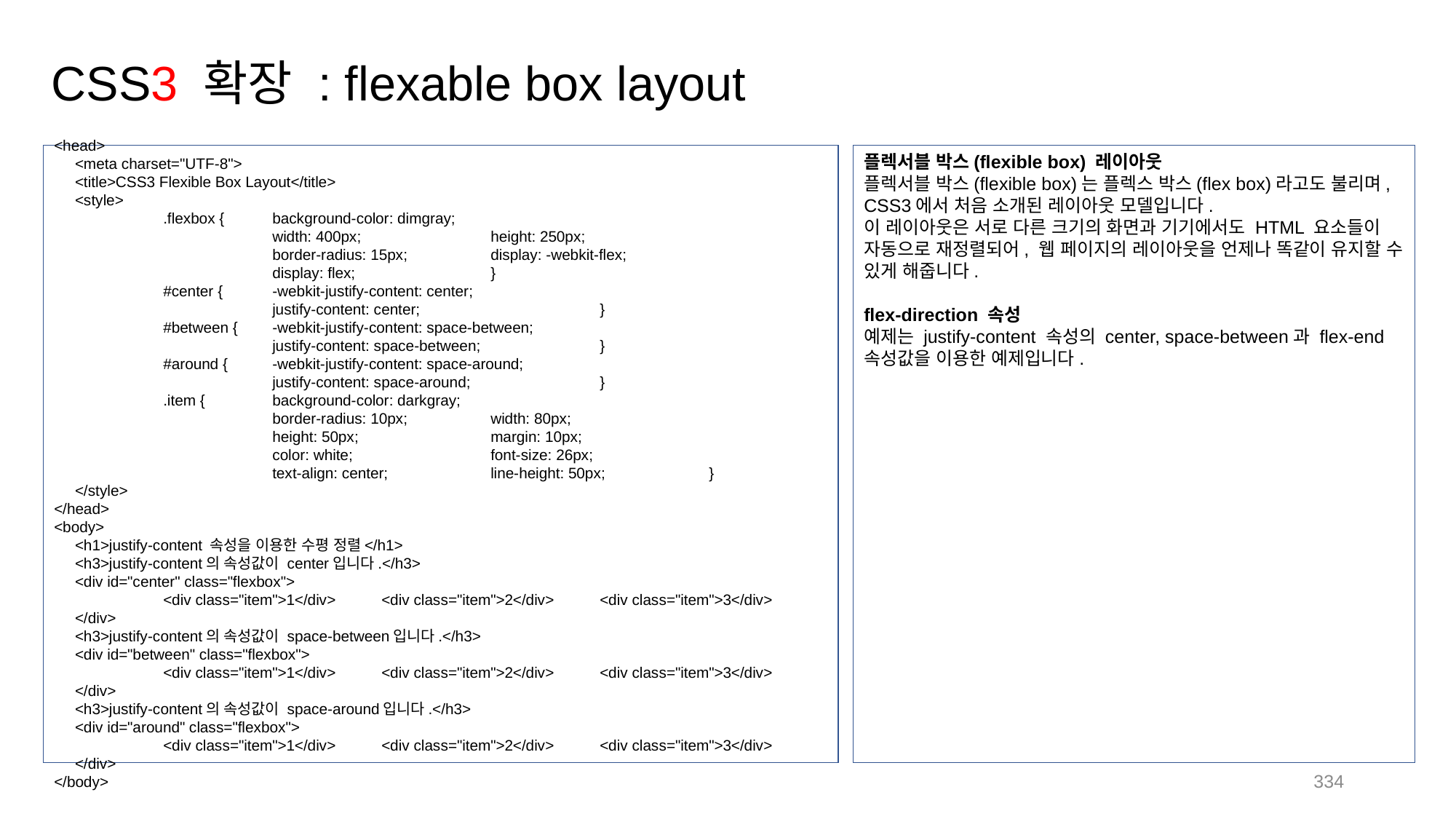

# CSS3 확장 : flexable box layout

<head>
     <meta charset="UTF-8">
     <title>CSS3 Flexible Box Layout</title>
     <style>
	.flexbox {	background-color: dimgray;
		width: 400px;		height: 250px;
		border-radius: 15px;	display: -webkit-flex;
		display: flex;		}
	#center {	-webkit-justify-content: center;
		justify-content: center;		}
	#between {	-webkit-justify-content: space-between;
		justify-content: space-between;		}
	#around {	-webkit-justify-content: space-around;
		justify-content: space-around;		}
	.item {	background-color: darkgray;
		border-radius: 10px;	width: 80px;
		height: 50px;		margin: 10px;
		color: white;		font-size: 26px;
		text-align: center;	line-height: 50px;	}
     </style>
</head>
<body>
     <h1>justify-content 속성을 이용한 수평 정렬</h1>
     <h3>justify-content의 속성값이 center입니다.</h3>
     <div id="center" class="flexbox">
	<div class="item">1</div>	<div class="item">2</div>	<div class="item">3</div>
     </div>
     <h3>justify-content의 속성값이 space-between입니다.</h3>
     <div id="between" class="flexbox">
	<div class="item">1</div>	<div class="item">2</div>	<div class="item">3</div>
     </div>
     <h3>justify-content의 속성값이 space-around입니다.</h3>
     <div id="around" class="flexbox">
	<div class="item">1</div>	<div class="item">2</div>	<div class="item">3</div>
     </div>
</body>
플렉서블 박스(flexible box) 레이아웃
플렉서블 박스(flexible box)는 플렉스 박스(flex box)라고도 불리며, CSS3에서 처음 소개된 레이아웃 모델입니다.
이 레이아웃은 서로 다른 크기의 화면과 기기에서도 HTML 요소들이 자동으로 재정렬되어, 웹 페이지의 레이아웃을 언제나 똑같이 유지할 수 있게 해줍니다.

flex-direction 속성
예제는 justify-content 속성의 center, space-between과 flex-end 속성값을 이용한 예제입니다.
334